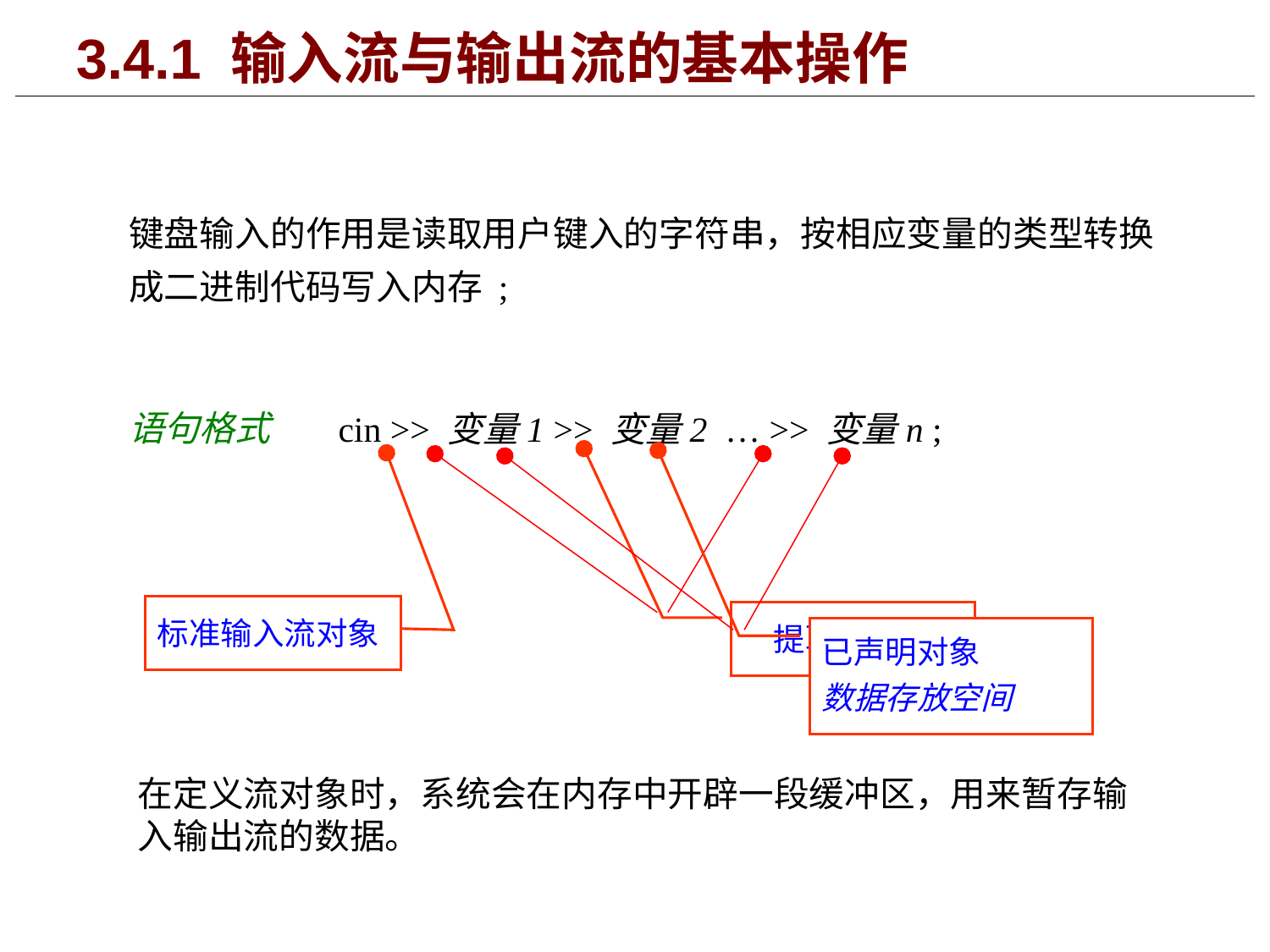

# 3.4.1 输入流与输出流的基本操作
键盘输入的作用是读取用户键入的字符串，按相应变量的类型转换成二进制代码写入内存 ;
语句格式
cin >> 变量1 >> 变量2  … >> 变量n ;

提取运算符

已声明对象
数据存放空间
标准输入流对象
在定义流对象时，系统会在内存中开辟一段缓冲区，用来暂存输入输出流的数据。